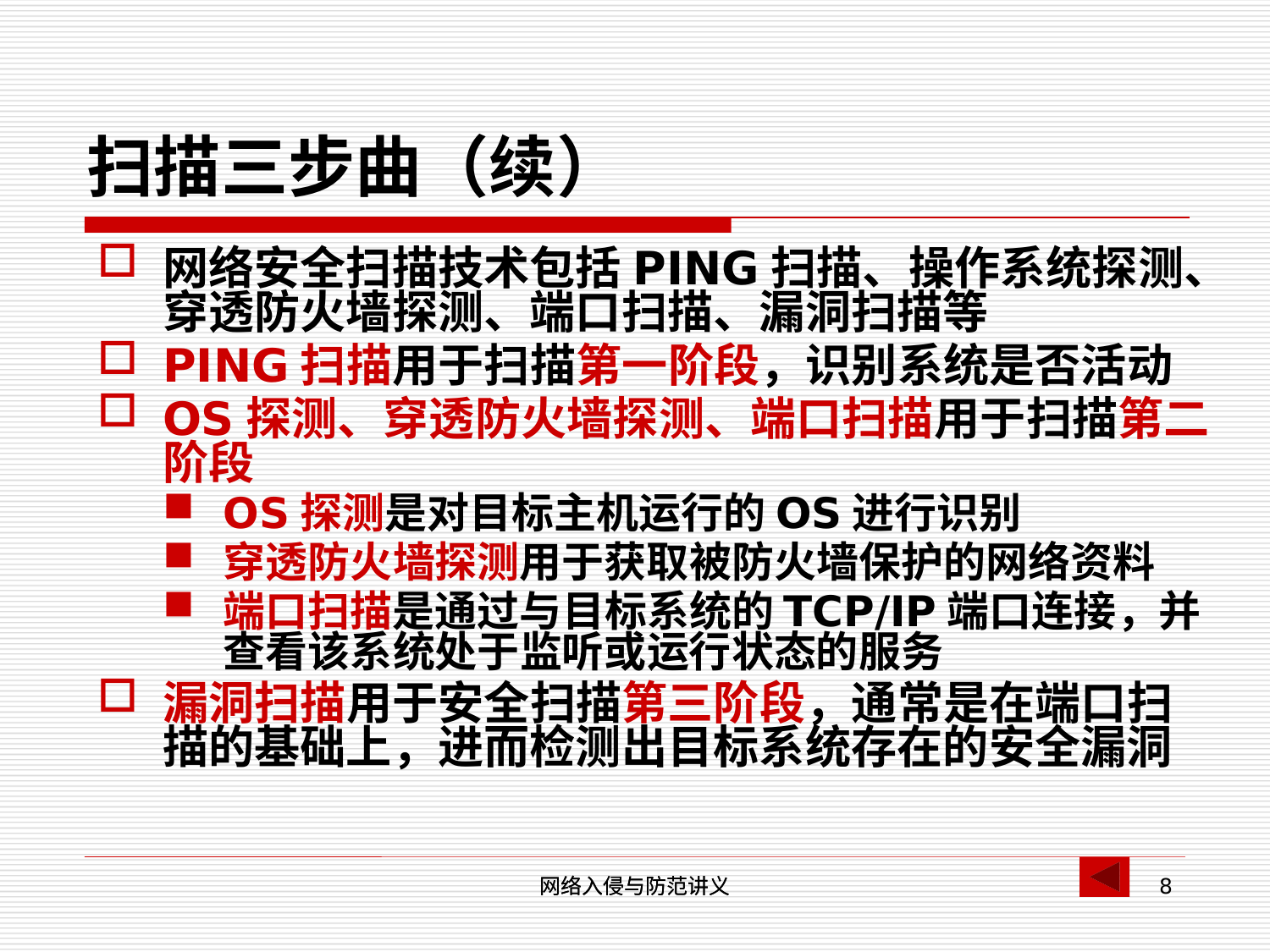

# 扫描三步曲（续）
网络安全扫描技术包括PING扫描、操作系统探测、穿透防火墙探测、端口扫描、漏洞扫描等
PING扫描用于扫描第一阶段，识别系统是否活动
OS探测、穿透防火墙探测、端口扫描用于扫描第二阶段
OS探测是对目标主机运行的OS进行识别
穿透防火墙探测用于获取被防火墙保护的网络资料
端口扫描是通过与目标系统的TCP/IP端口连接，并查看该系统处于监听或运行状态的服务
漏洞扫描用于安全扫描第三阶段，通常是在端口扫描的基础上，进而检测出目标系统存在的安全漏洞

网络入侵与防范讲义
网络入侵与防范讲义
8
8